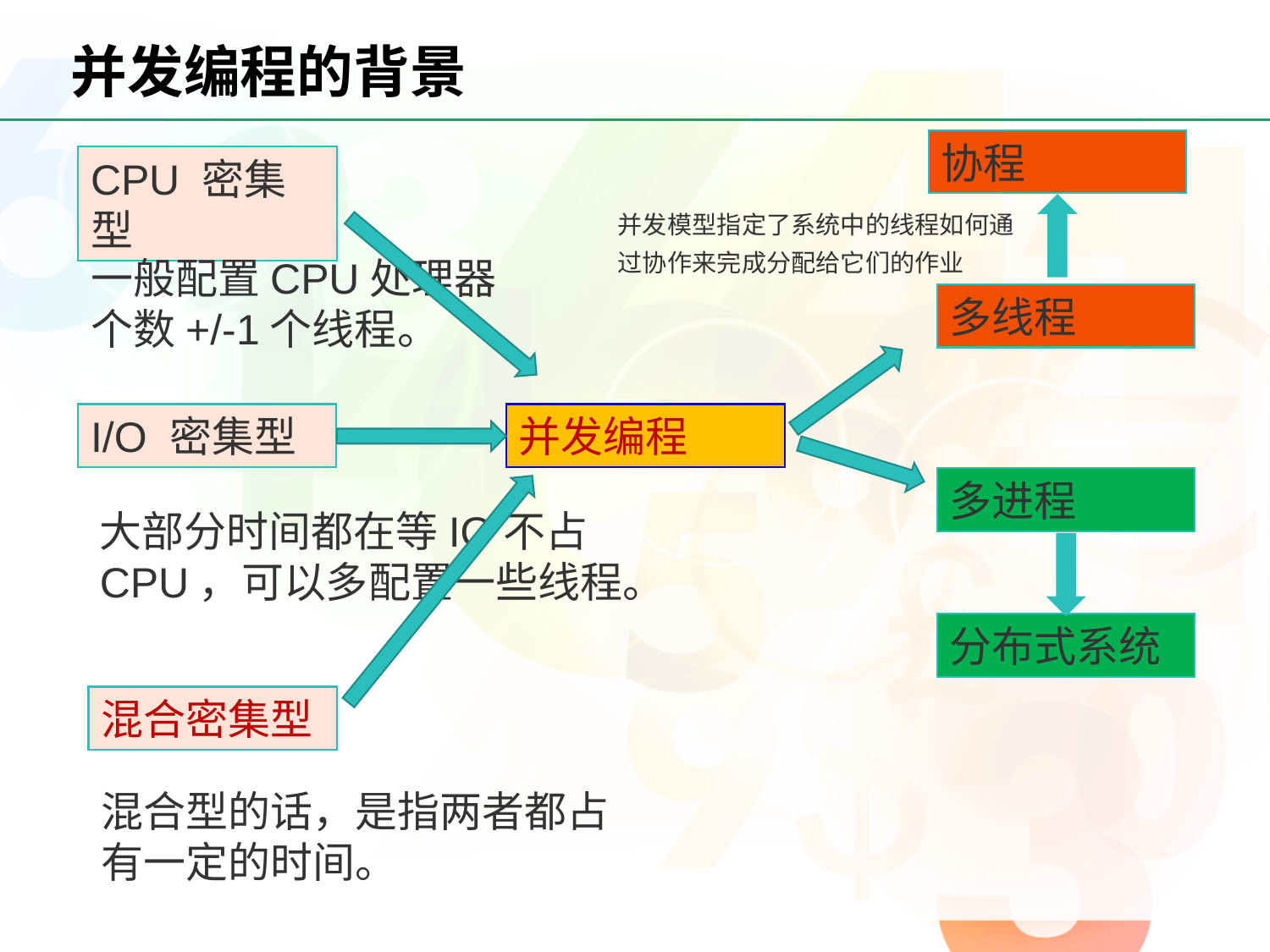

# 并发编程的背景
协程
CPU 密集型
并发模型指定了系统中的线程如何通过协作来完成分配给它们的作业

一般配置CPU处理器
个数+/-1个线程。

多线程

I/O 密集型
并发编程

多进程
大部分时间都在等IO不占
CPU，可以多配置一些线程。

分布式系统
混合密集型
混合型的话，是指两者都占
有一定的时间。